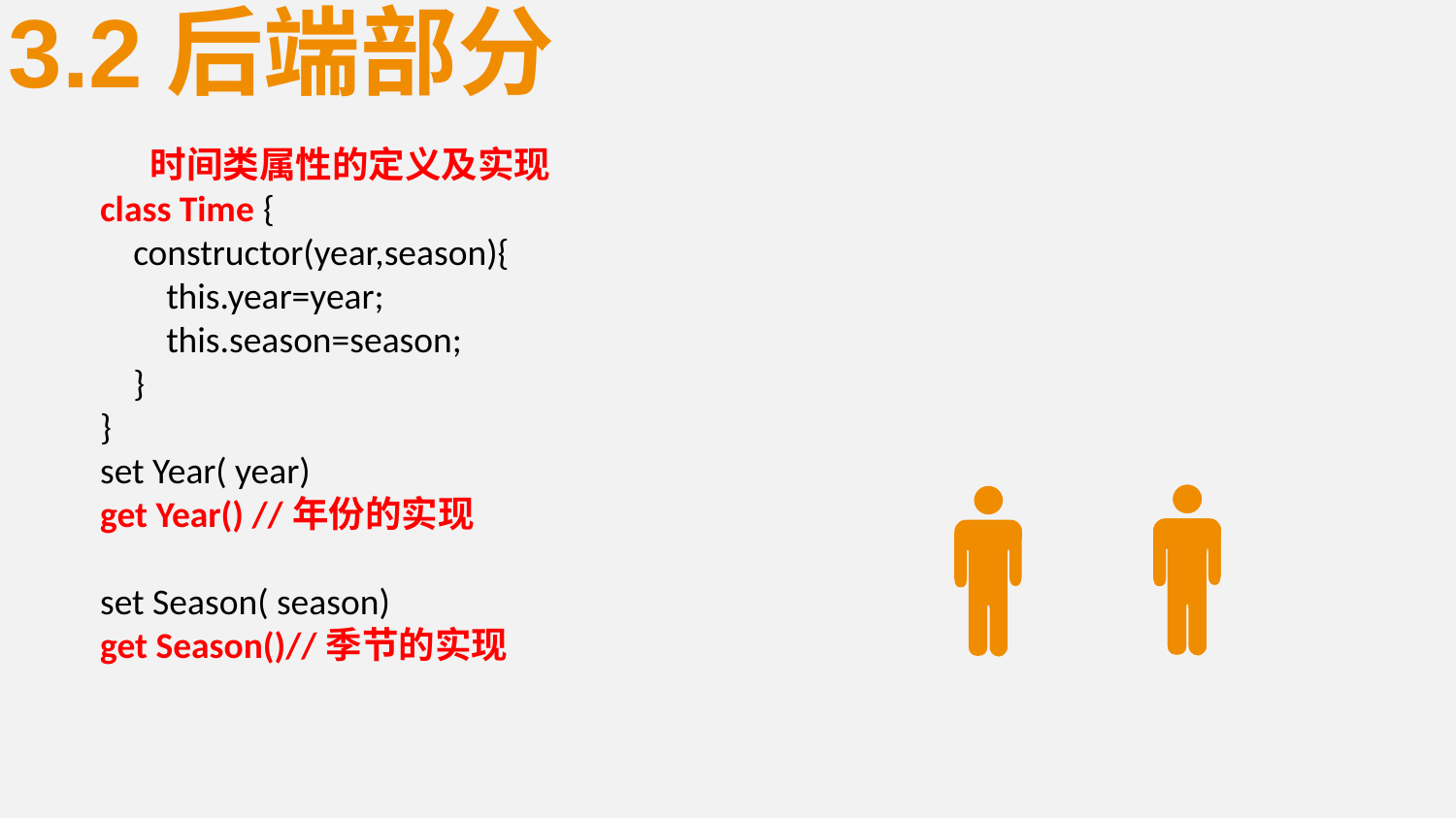

3.2后端部分
     时间类属性的定义及实现
class Time {
    constructor(year,season){
        this.year=year;
        this.season=season;
    }
}
set Year( year)
get Year() //年份的实现

set Season( season)
get Season()//季节的实现